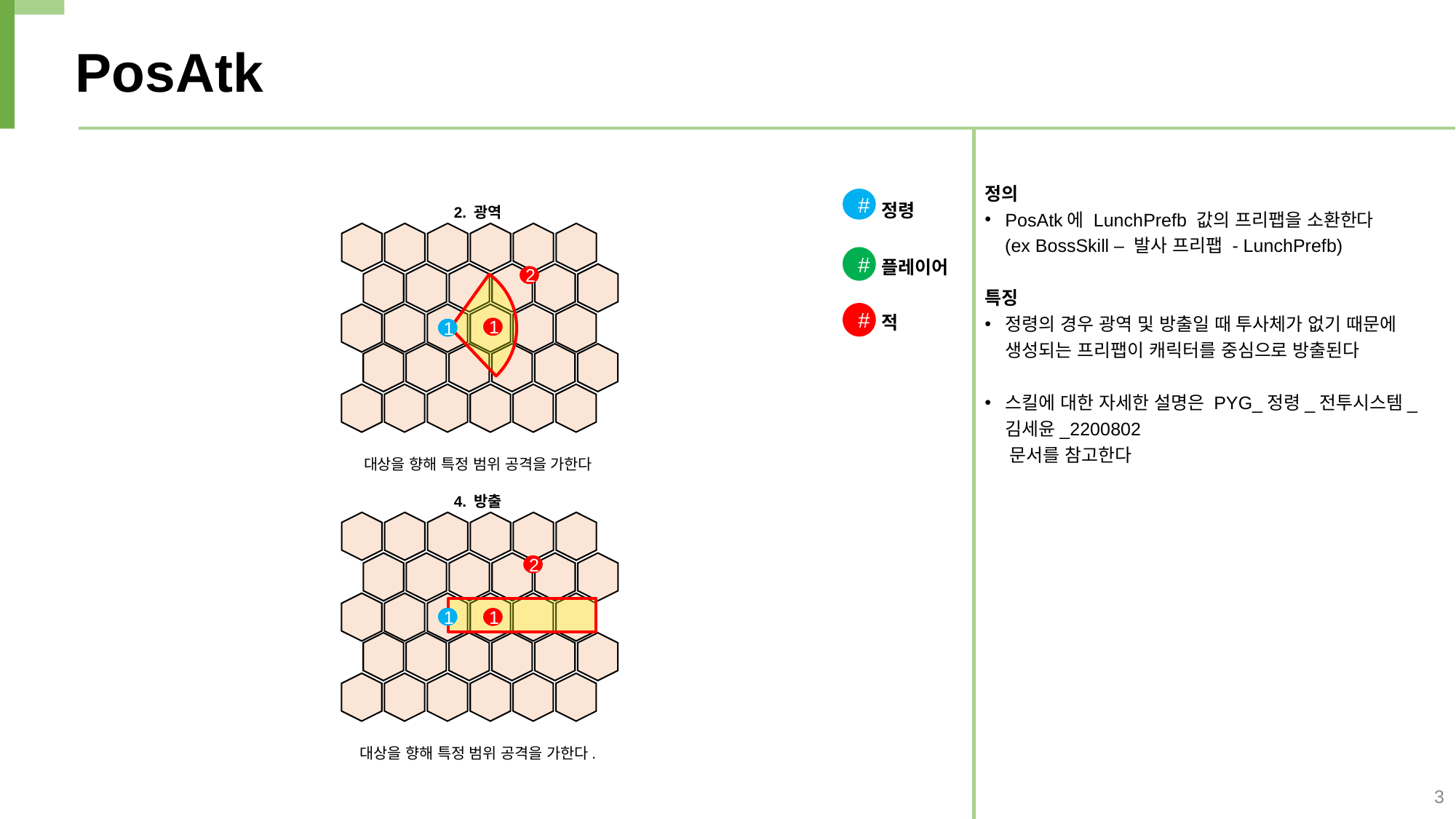

PosAtk
정의
PosAtk에 LunchPrefb 값의 프리팹을 소환한다
    (ex BossSkill – 발사 프리팹 - LunchPrefb)

특징
정령의 경우 광역 및 방출일 때 투사체가 없기 때문에 생성되는 프리팹이 캐릭터를 중심으로 방출된다

스킬에 대한 자세한 설명은 PYG_정령_전투시스템_김세윤_2200802
    문서를 참고한다

정령
#
플레이어
#
적
#
2. 광역

2

1
1

대상을 향해 특정 범위 공격을 가한다
4. 방출

2

1
1

대상을 향해 특정 범위 공격을 가한다.
3